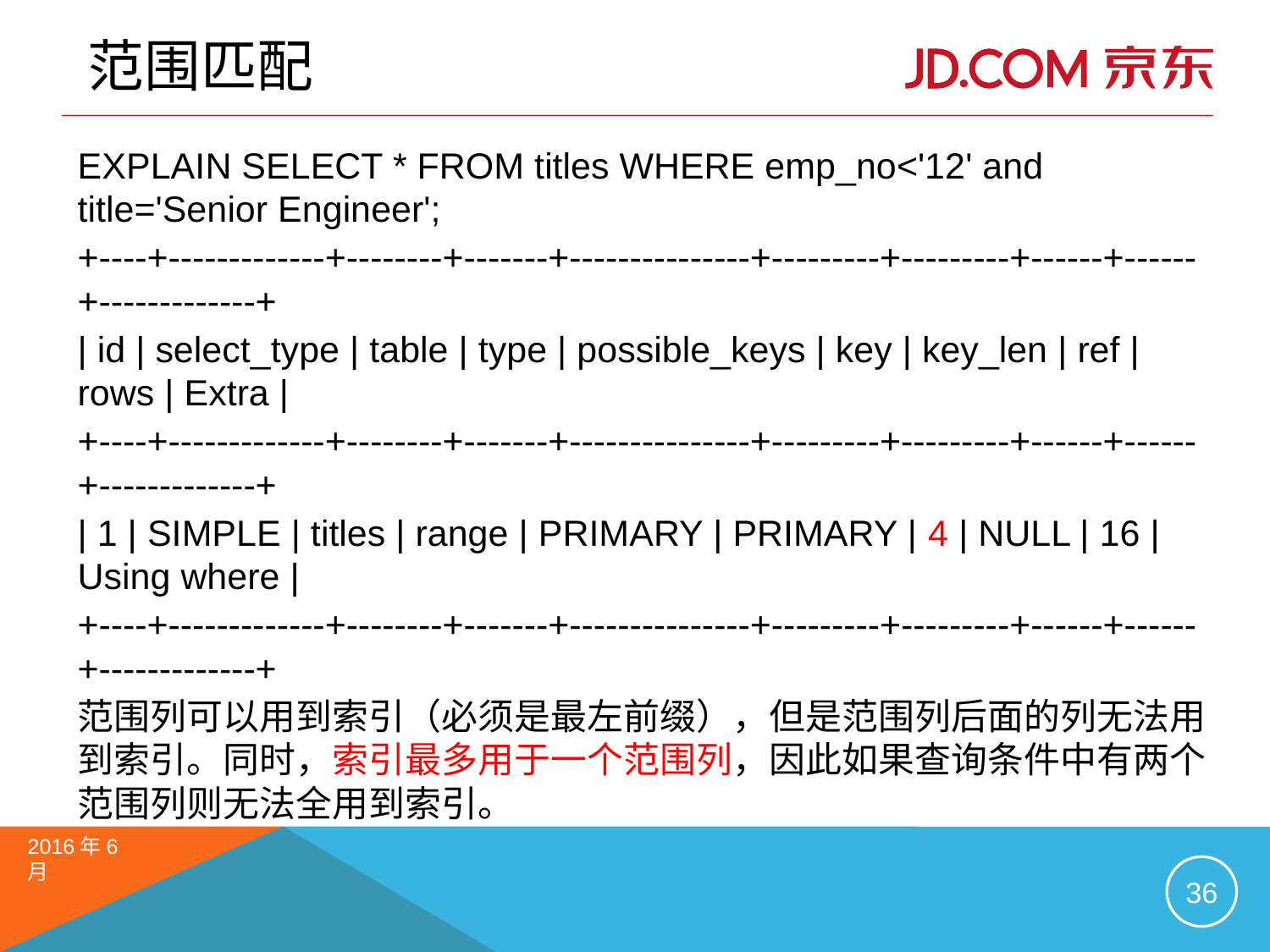

# 范围匹配
EXPLAIN SELECT * FROM titles WHERE emp_no<'12' and title='Senior Engineer';
+----+-------------+--------+-------+---------------+---------+---------+------+------+-------------+
| id | select_type | table | type | possible_keys | key | key_len | ref | rows | Extra |
+----+-------------+--------+-------+---------------+---------+---------+------+------+-------------+
| 1 | SIMPLE | titles | range | PRIMARY | PRIMARY | 4 | NULL | 16 | Using where |
+----+-------------+--------+-------+---------------+---------+---------+------+------+-------------+
范围列可以用到索引（必须是最左前缀），但是范围列后面的列无法用到索引。同时，索引最多用于一个范围列，因此如果查询条件中有两个范围列则无法全用到索引。
2016年6月
36